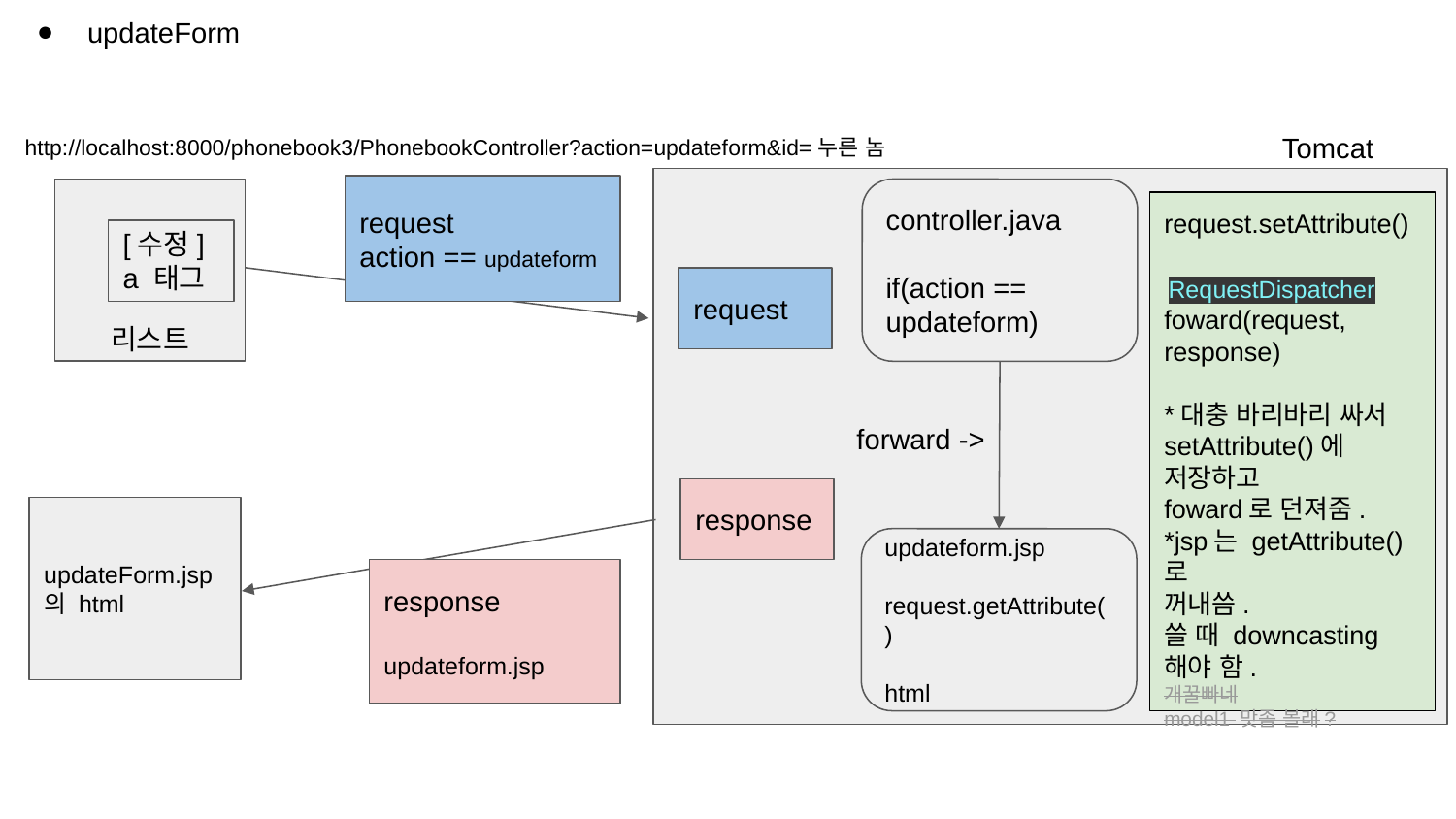

updateForm
http://localhost:8000/phonebook3/PhonebookController?action=updateform&id=누른 놈
Tomcat

request
action == updateform

리스트
controller.java

if(action ==
updateform)
request.setAttribute()

RequestDispatcher
foward(request, response)

*대충 바리바리 싸서
setAttribute()에 저장하고
foward로 던져줌.
*jsp는 getAttribute()로
꺼내씀.
쓸 때 downcasting 해야 함.
개꿀빠네
model1 맛좀 볼래?
[수정]
a 태그
request
forward ->
response
updateForm.jsp
의 html
updateform.jsp

request.getAttribute()

html
response

updateform.jsp